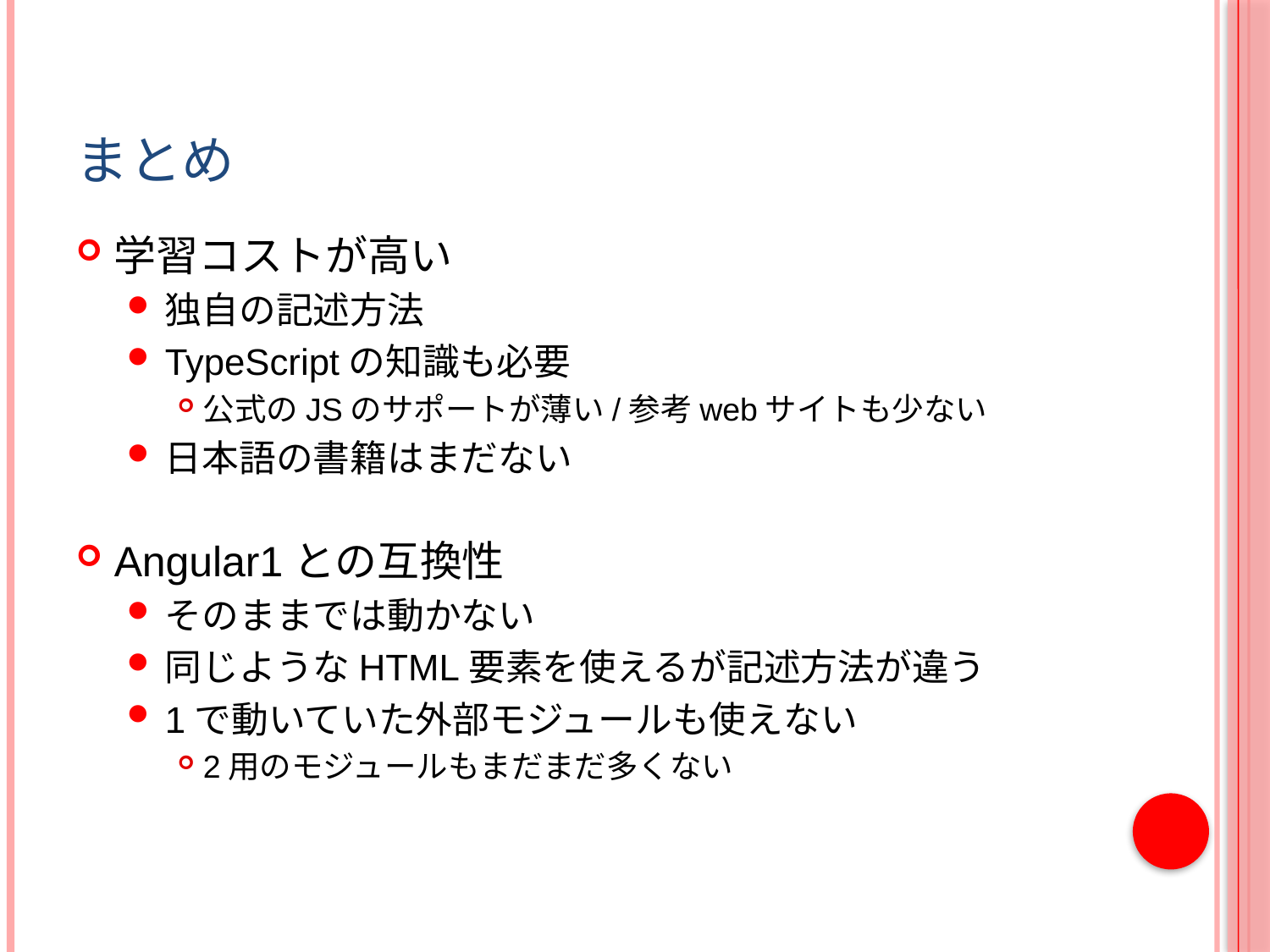

# まとめ
学習コストが高い
独自の記述方法
TypeScriptの知識も必要
公式のJSのサポートが薄い/参考webサイトも少ない
日本語の書籍はまだない
Angular1との互換性
そのままでは動かない
同じようなHTML要素を使えるが記述方法が違う
1で動いていた外部モジュールも使えない
2用のモジュールもまだまだ多くない